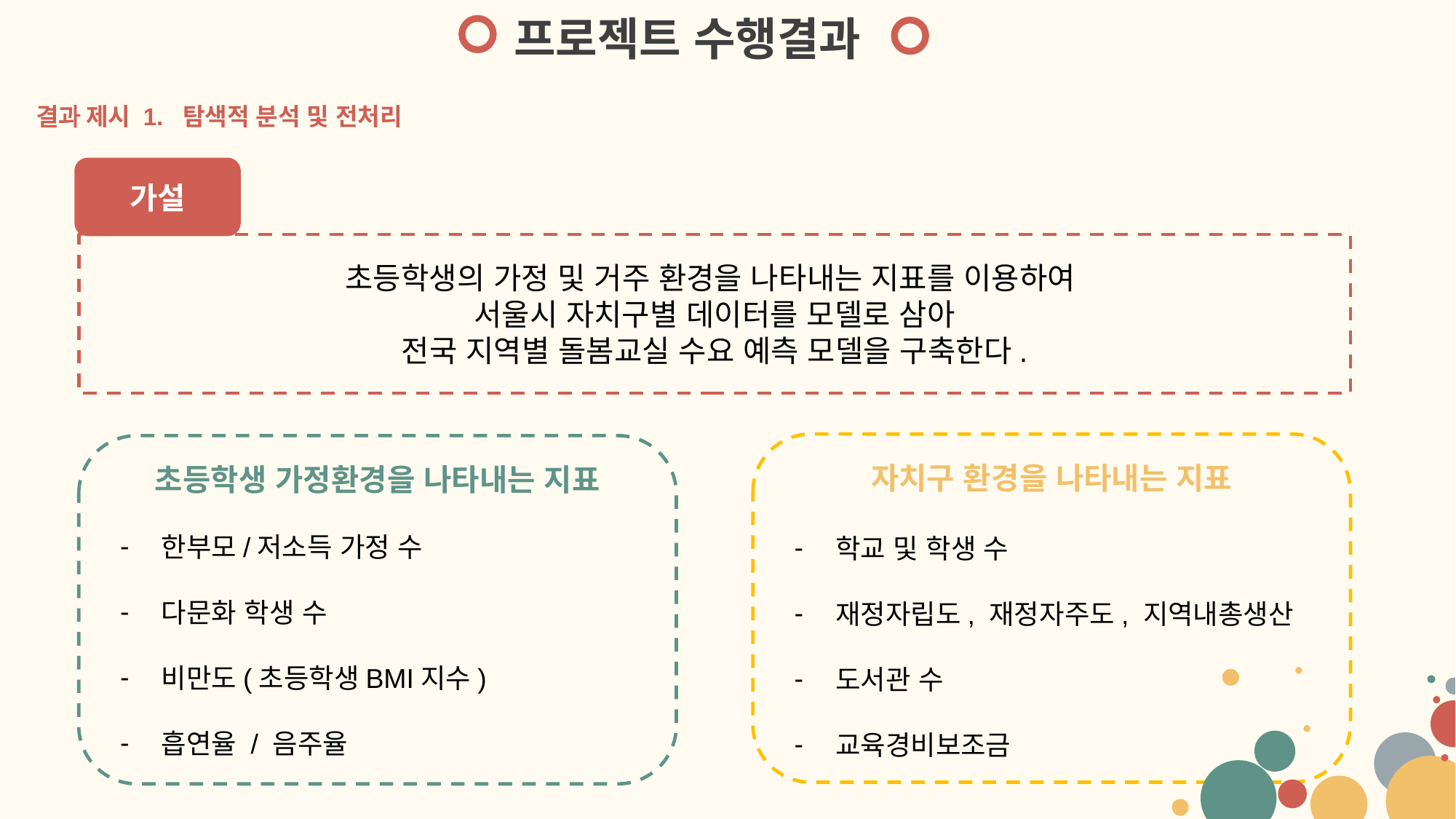

프로젝트 수행결과

결과 제시 1.  탐색적 분석 및 전처리
가설
초등학생의 가정 및 거주 환경을 나타내는 지표를 이용하여
서울시 자치구별 데이터를 모델로 삼아
전국 지역별 돌봄교실 수요 예측 모델을 구축한다.

자치구 환경을 나타내는 지표

학교 및 학생 수

재정자립도, 재정자주도, 지역내총생산

도서관 수

교육경비보조금

초등학생 가정환경을 나타내는 지표

한부모/저소득 가정 수

다문화 학생 수

비만도(초등학생BMI지수)

흡연율 / 음주율